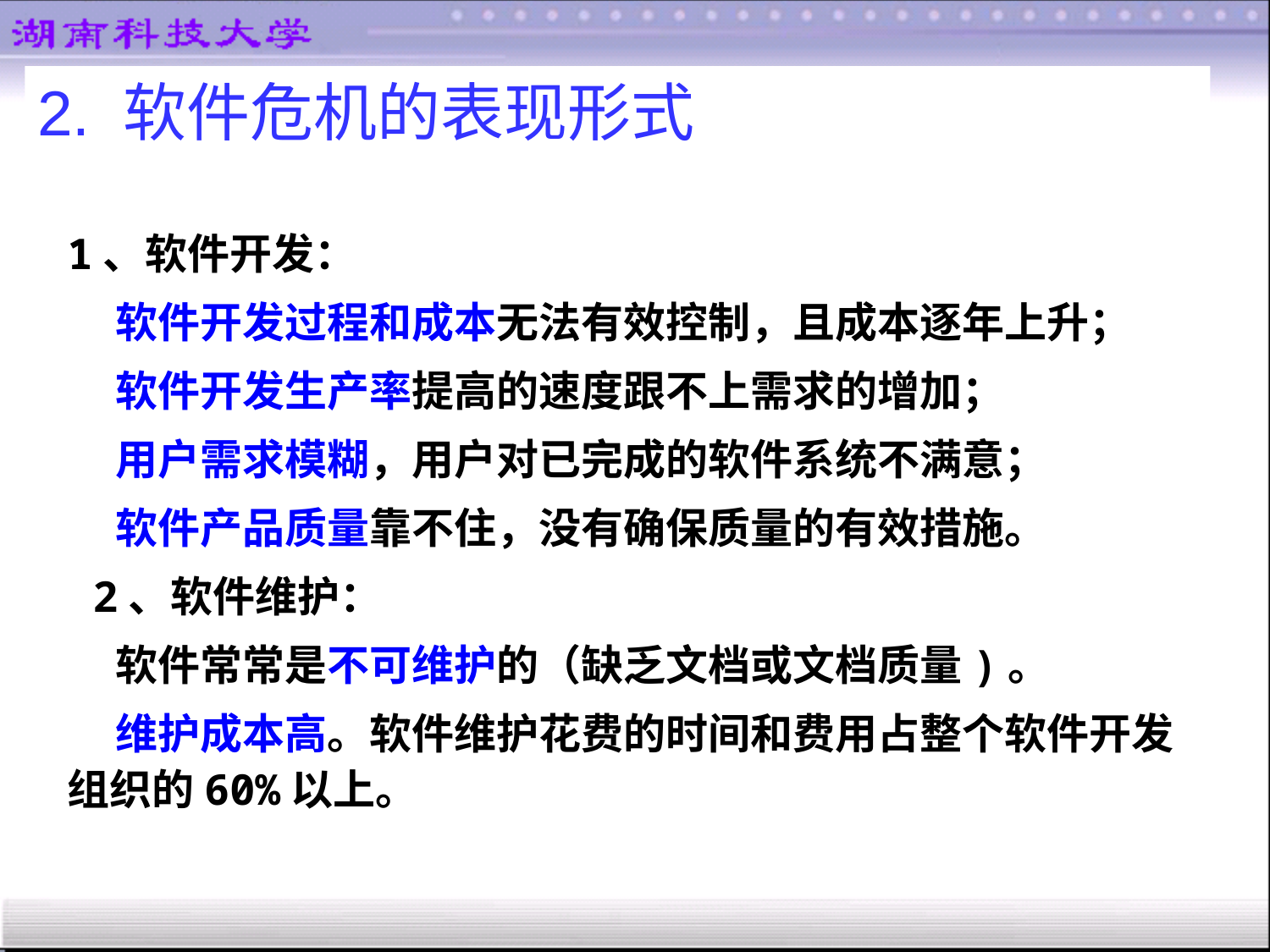

2. 软件危机的表现形式
1、软件开发：
    软件开发过程和成本无法有效控制，且成本逐年上升；
    软件开发生产率提高的速度跟不上需求的增加；
    用户需求模糊，用户对已完成的软件系统不满意；
    软件产品质量靠不住，没有确保质量的有效措施。
 2、软件维护：
    软件常常是不可维护的（缺乏文档或文档质量)。
    维护成本高。软件维护花费的时间和费用占整个软件开发组织的60%以上。